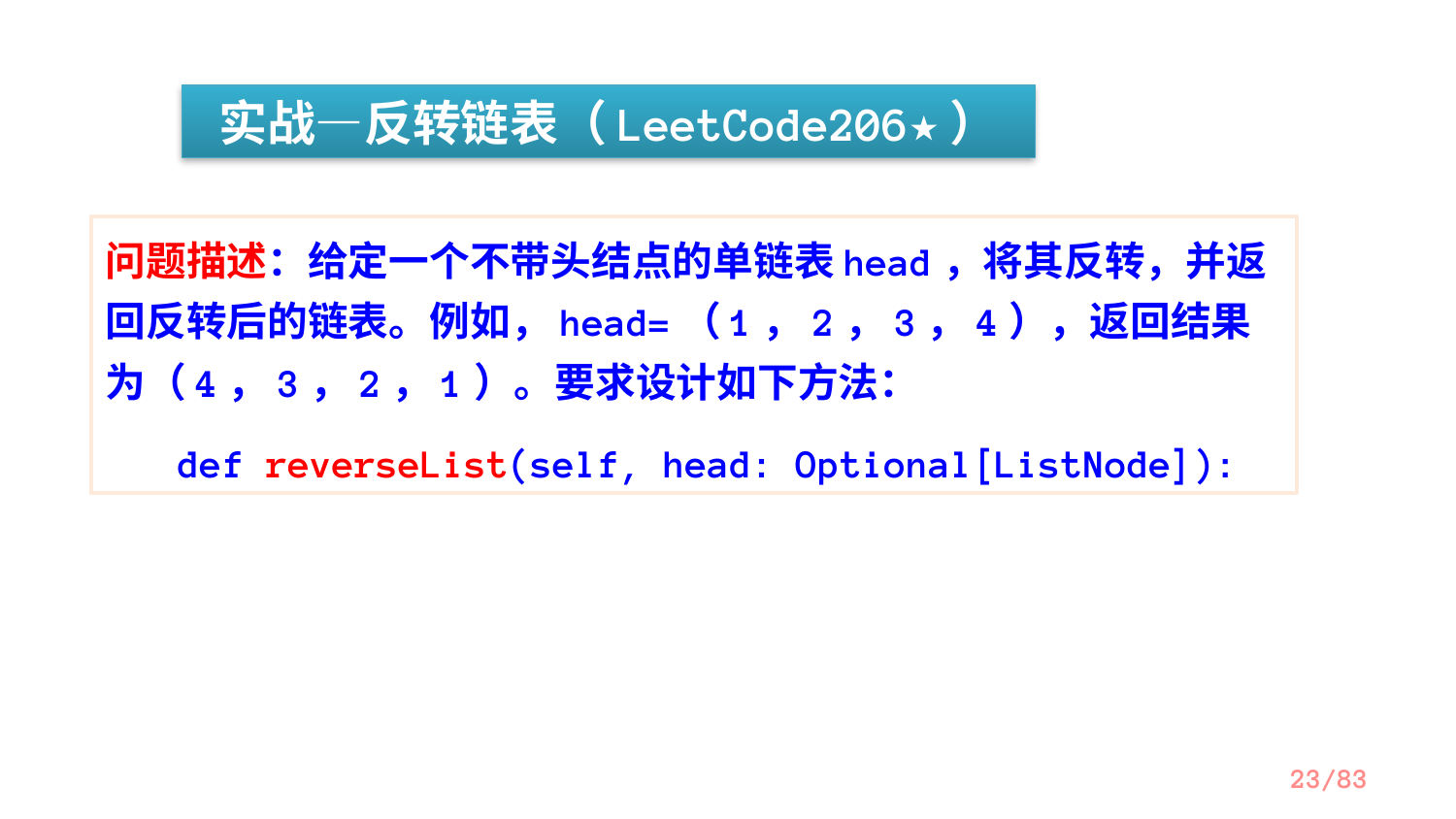

实战—反转链表（LeetCode206★）
问题描述：给定一个不带头结点的单链表head，将其反转，并返回反转后的链表。例如，head=（1，2，3，4），返回结果为（4，3，2，1）。要求设计如下方法：
def reverseList(self, head: Optional[ListNode]):
23/83